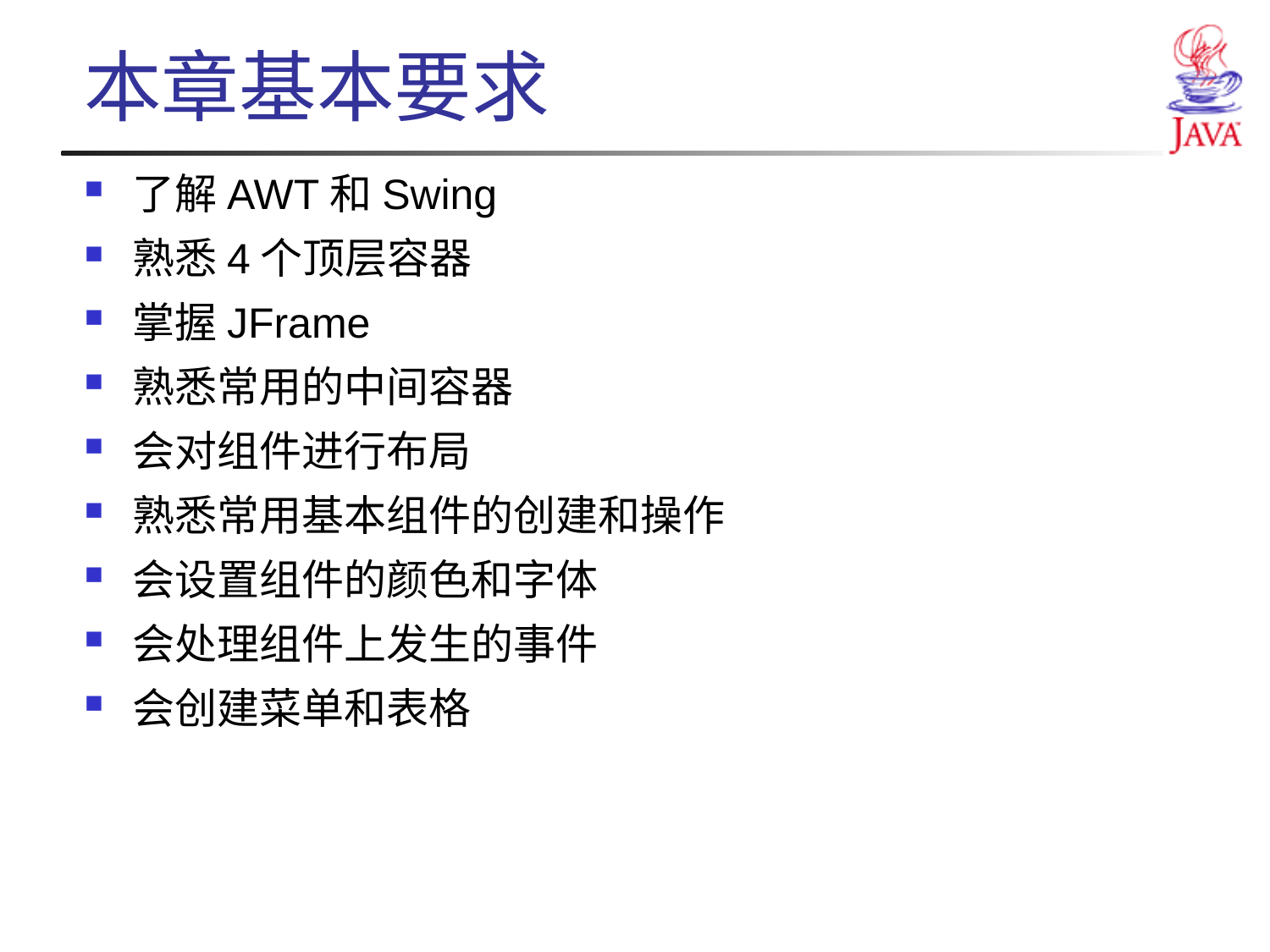

# 本章基本要求
了解AWT和Swing
熟悉4个顶层容器
掌握JFrame
熟悉常用的中间容器
会对组件进行布局
熟悉常用基本组件的创建和操作
会设置组件的颜色和字体
会处理组件上发生的事件
会创建菜单和表格